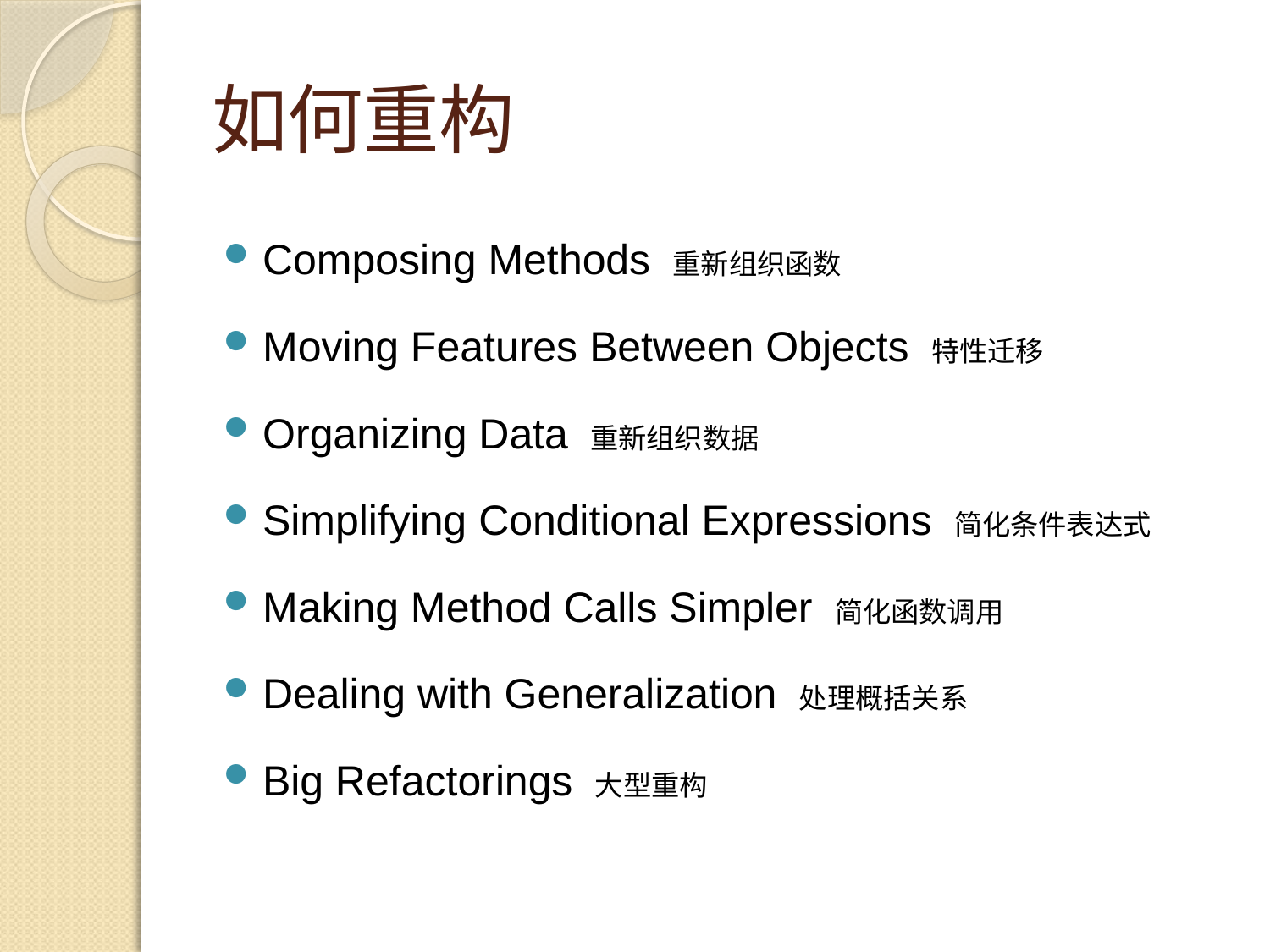

# 如何重构
Composing Methods 重新组织函数
Moving Features Between Objects 特性迁移
Organizing Data 重新组织数据
Simplifying Conditional Expressions 简化条件表达式
Making Method Calls Simpler 简化函数调用
Dealing with Generalization 处理概括关系
Big Refactorings 大型重构